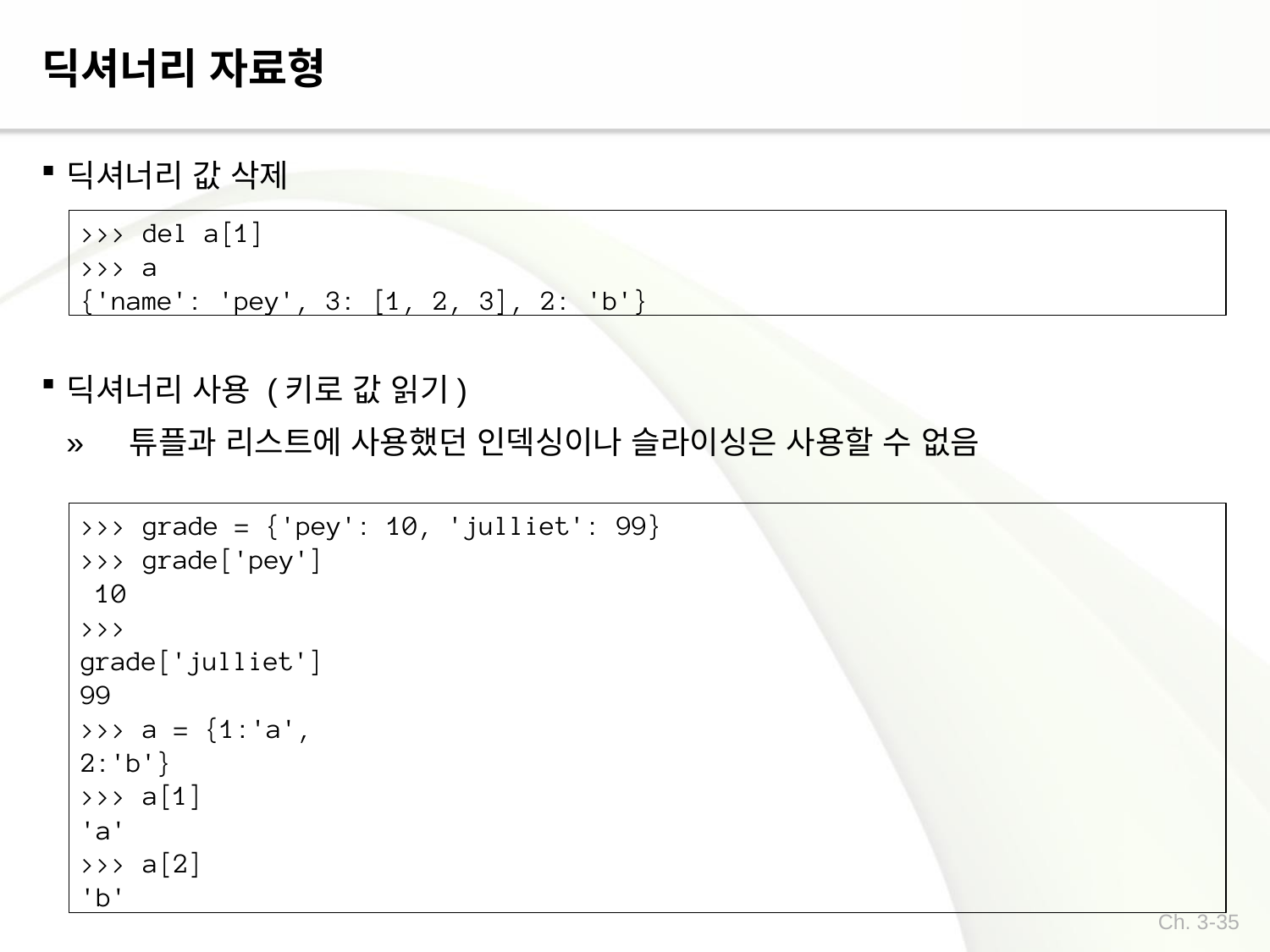

# 딕셔너리 자료형
딕셔너리 값 삭제
>>> del a[1]
>>> a
{'name': 'pey', 3: [1, 2, 3], 2: 'b'}
딕셔너리 사용 (키로 값 읽기)
»	튜플과 리스트에 사용했던 인덱싱이나 슬라이싱은 사용할 수 없음
>>> grade = {'pey': 10, 'julliet': 99}
>>> grade['pey']  10
>>> grade['julliet']
99
>>> a = {1:'a', 2:'b'}
>>> a[1]
'a'
>>> a[2]
'b'
Ch. 3-35